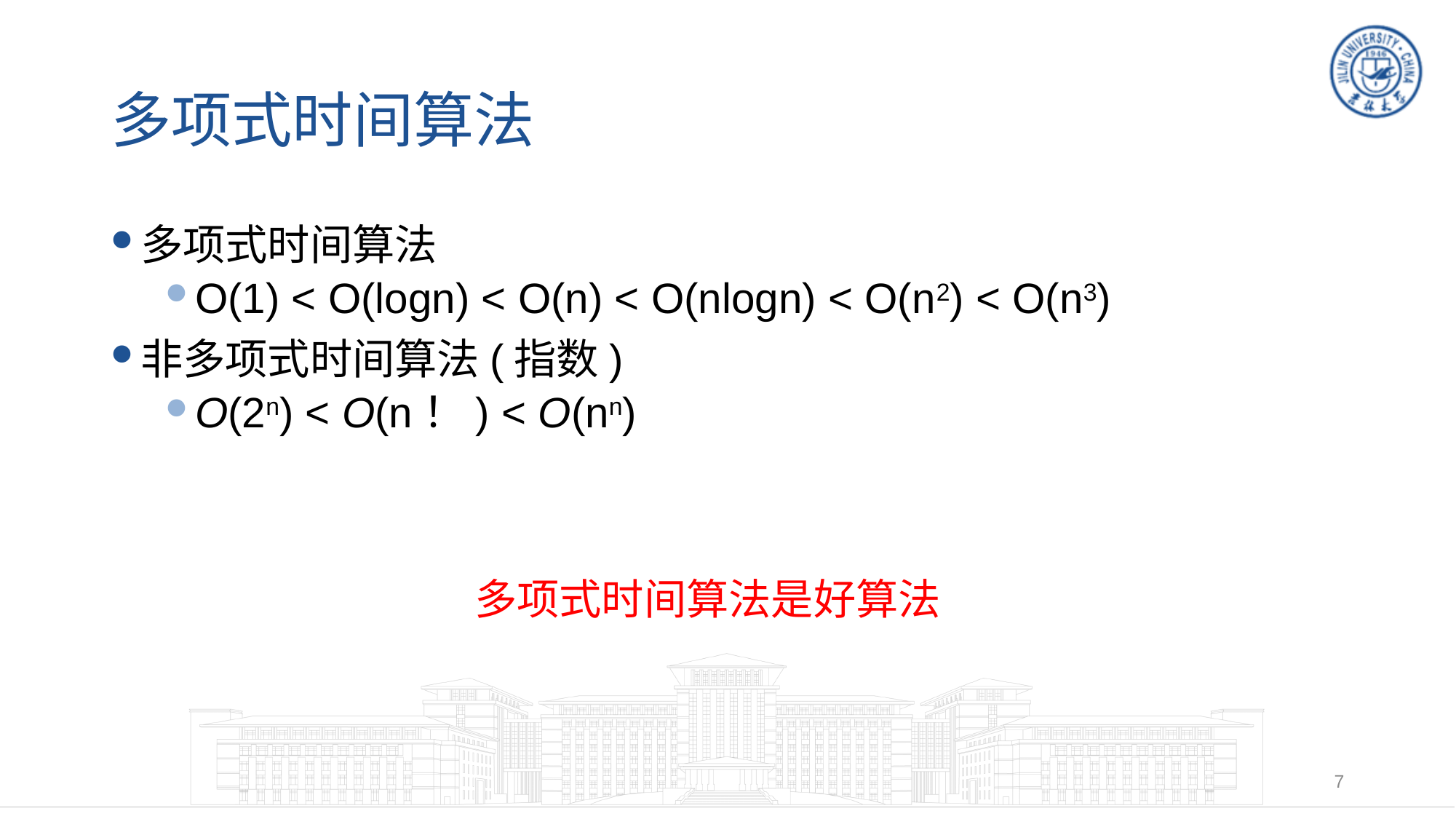

# 多项式时间算法
多项式时间算法
O(1) < O(logn) < O(n) < O(nlogn) < O(n2) < O(n3)
非多项式时间算法(指数)
O(2n) < O(n！) < O(nn)

多项式时间算法是好算法
7